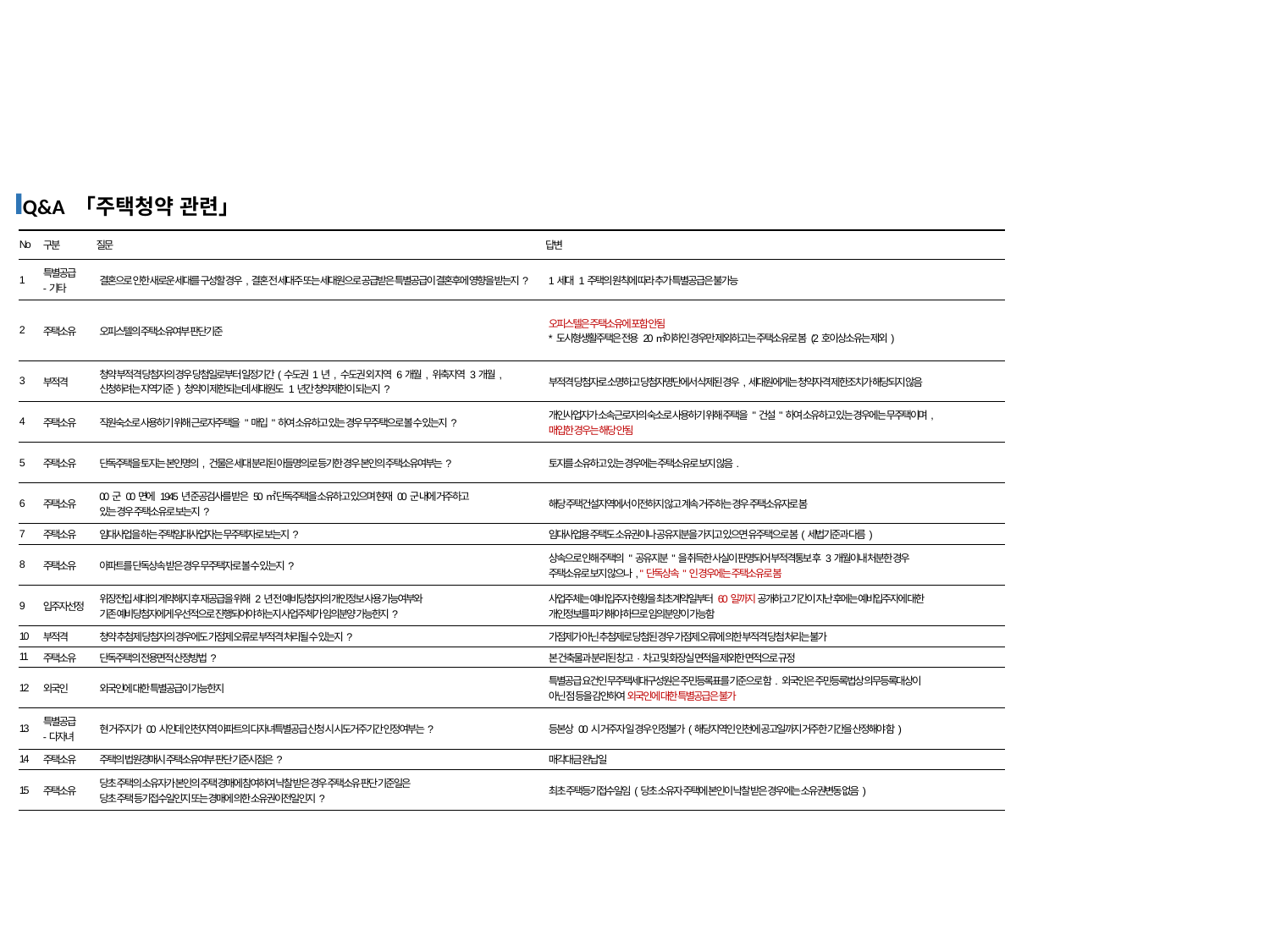

Q&A 「주택청약 관련」

| No | 구분 | 질문 | 답변 |
| --- | --- | --- | --- |
| 1 | 특별공급 -기타 | 결혼으로 인한 새로운 세대를 구성할 경우,결혼 전 세대주 또는 세대원으로 공급받은 특별공급이 결혼후에 영향을 받는지? | 1세대 1주택의 원칙에 따라 추가 특별공급은 불가능 |
| 2 | 주택소유 | 오피스텔의 주택소유여부 판단기준 | 오피스텔은 주택소유에 포함 안됨 \* 도시형생활주택은 전용 20㎡이하인 경우만 제외하고는 주택소유로 봄 (2호이상소유는 제외) |
| 3 | 부적격 | 청약 부적격 당첨자의 경우 당첨일로부터 일정기간(수도권1년, 수도권 외 지역 6개월, 위축지역 3개월, 신청하려는 지역기준) 청약이 제한되는데 세대원도 1년간 청약제한이 되는지? | 부적격 당첨자로 소명하고 당첨자명단에서 삭제된 경우,세대원에게는 청약자격 제한조치가 해당되지 않음 |
| 4 | 주택소유 | 직원숙소로 사용하기 위해 근로자주택을 "매입"하여 소유하고 있는 경우 무주택으로 볼 수 있는지? | 개인사업자가 소속근로자의 숙소로 사용하기 위해 주택을 "건설"하여 소유하고 있는 경우에는 무주택이며, 매입한 경우는 해당 안됨 |
| 5 | 주택소유 | 단독주택을 토지는 본인명의, 건물은 세대 분리된 아들명의로 등기한 경우 본인의 주택소유여부는? | 토지를 소유하고 있는 경우에는 주택소유로 보지 않음. |
| 6 | 주택소유 | 00군 00면에 1945년 준공검사를 받은 50㎡ 단독주택을 소유하고 있으며 현재 00군 내에 거주하고 있는 경우 주택소유로 보는지? | 해당 주택건설지역에서 이전하지 않고 계속 거주하는 경우 주택소유자로 봄 |
| 7 | 주택소유 | 임대사업을 하는 주택임대사업자는 무주택자로 보는지? | 임대사업용 주택도 소유권이나 공유지분을 가지고 있으면 유주택으로 봄(세법기준과 다름) |
| 8 | 주택소유 | 아파트를 단독상속 받은 경우 무주택자로 볼 수 있는지? | 상속으로 인해 주택의 "공유지분"을 취득한 사실이 판명되어 부적격통보 후 3개월이내 처분한 경우 주택소유로 보지 않으나, "단독상속"인 경우에는 주택소유로 봄 |
| 9 | 입주자선정 | 위장전입 세대의 계약해지 후 재공급을 위해 2년 전 예비당첨자의 개인정보 사용 가능여부와 기존 예비당첨자에게 우선적으로 진행되어야 하는지 사업주체가 임의분양 가능한지? | 사업주체는 예비입주자 현황을 최초계약일부터 60일까지 공개하고 기간이 지난 후에는 예비입주자에 대한 개인정보를 파기해야 하므로 임의분양이 가능함 |
| 10 | 부적격 | 청약 추첨제 당첨자의 경우에도 가점제 오류로 부적격 처리될 수 있는지? | 가점제가 아닌 추첨제로 당첨된 경우 가점제 오류에 의한 부적격 당첨 처리는 불가 |
| 11 | 주택소유 | 단독주택의 전용면적 산정방법? | 본 건축물과 분리된 창고·차고 및 화장실 면적을 제외한 면적으로 규정 |
| 12 | 외국인 | 외국인에 대한 특별공급이 가능한지 | 특별공급 요건인 무주택세대구성원은 주민등록표를 기준으로 함. 외국인은 주민등록법상 의무등록대상이 아닌 점 등을 감안하여 외국인에 대한 특별공급은 불가 |
| 13 | 특별공급 -다자녀 | 현 거주지가 00시인데 인천지역 아파트의 다자녀특별공급 신청 시 시도거주기간 인정여부는? | 등본상 00시 거주자 일 경우 인정불가(해당지역인 인천에 공고일까지 거주한 기간을 산정해야 함) |
| 14 | 주택소유 | 주택의 법원경매시 주택소유여부 판단 기준시점은? | 매각대금 완납일 |
| 15 | 주택소유 | 당초 주택의 소유자가 본인의 주택 경매에 참여하여 낙찰 받은 경우 주택소유 판단 기준일은 당초 주택 등기접수일인지 또는 경매에 의한 소유권이전일인지? | 최초 주택등기접수일임(당초 소유자 주택에 본인이 낙찰 받은 경우에는 소유권변동 없음) |